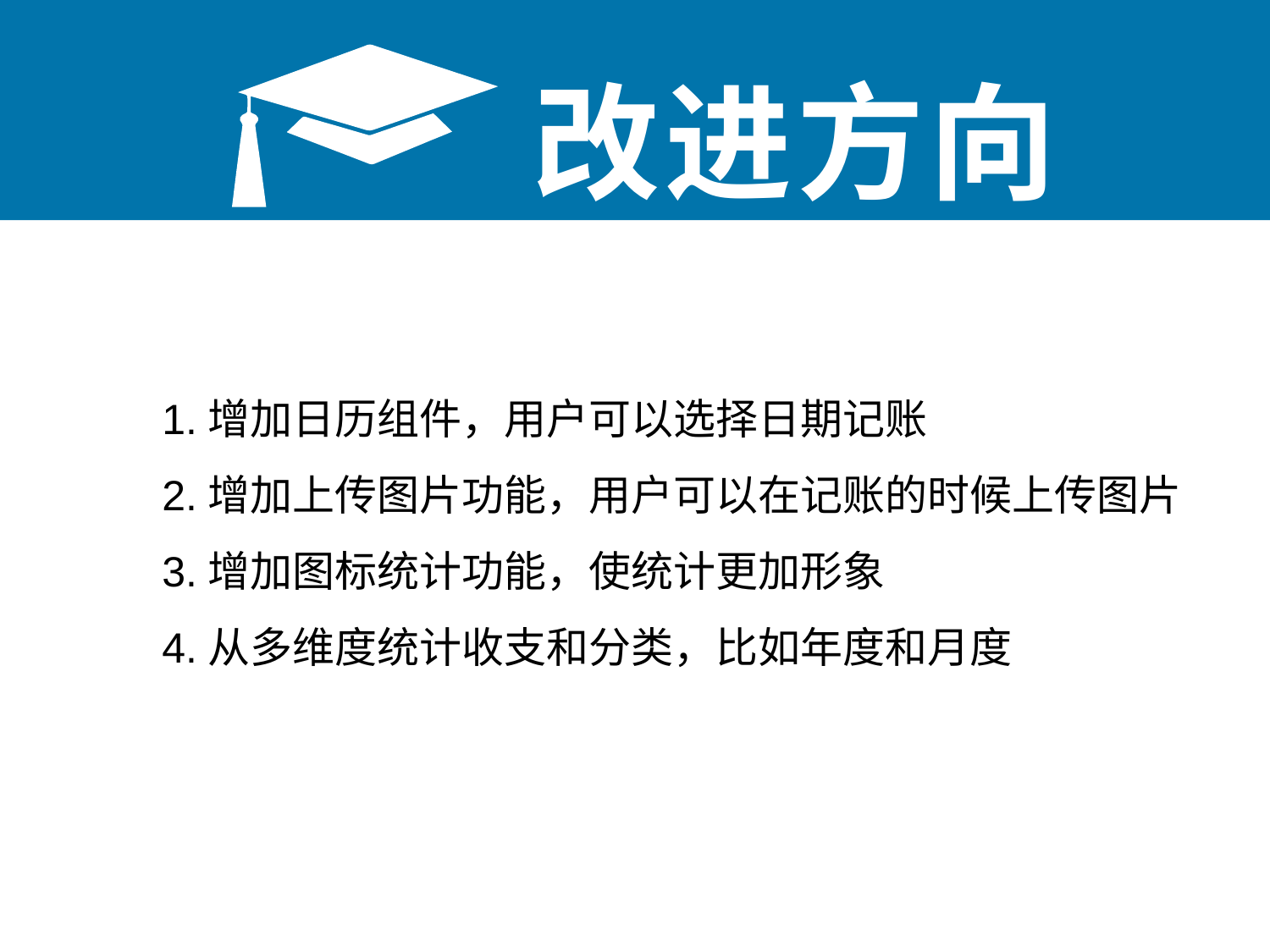

改进方向
1.增加日历组件，用户可以选择日期记账
2.增加上传图片功能，用户可以在记账的时候上传图片
3.增加图标统计功能，使统计更加形象
4.从多维度统计收支和分类，比如年度和月度